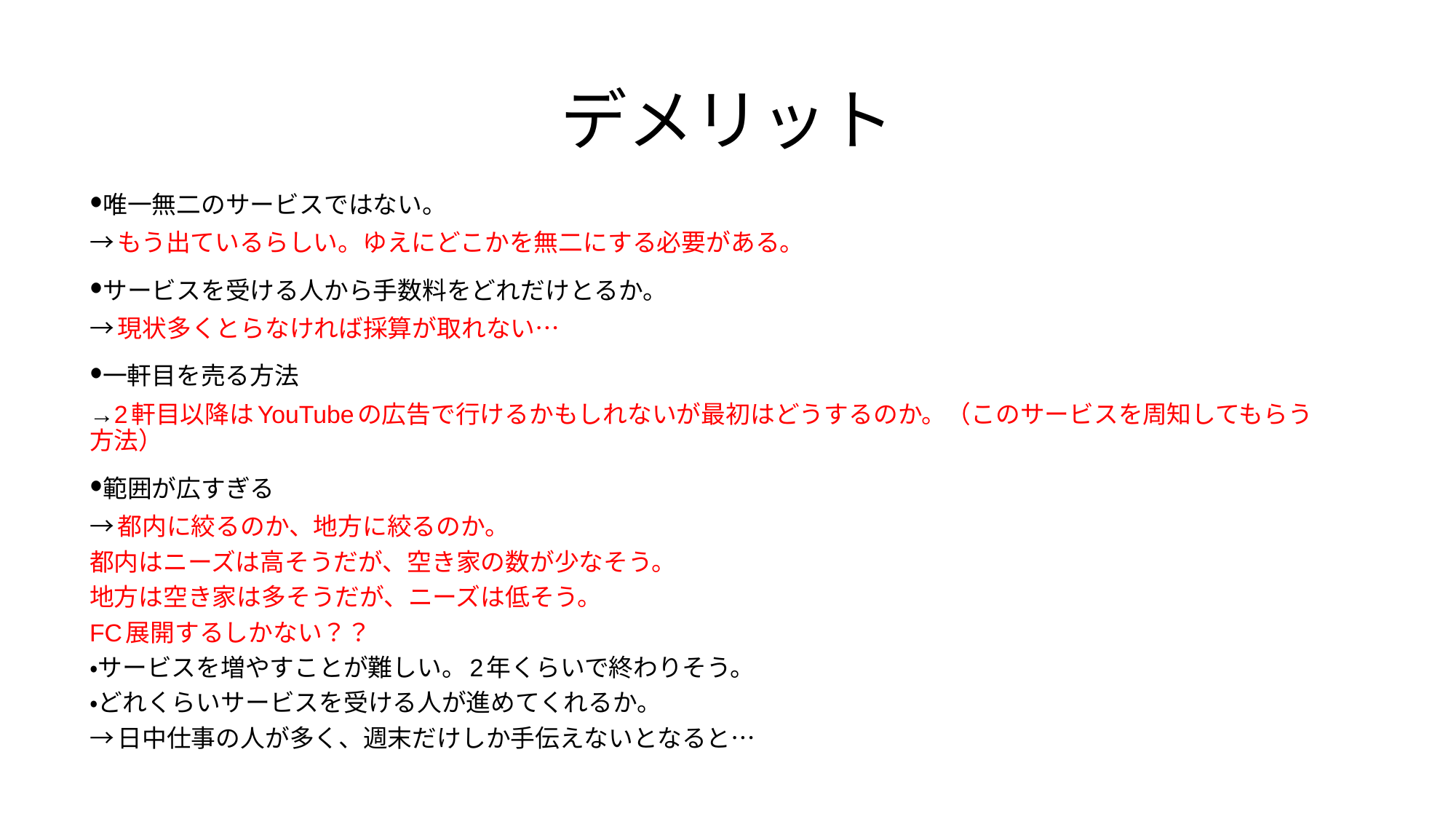

# デメリット
・唯一無二のサービスではない。
→もう出ているらしい。ゆえにどこかを無二にする必要がある。
・サービスを受ける人から手数料をどれだけとるか。
→現状多くとらなければ採算が取れない…
・一軒目を売る方法
→2軒目以降はYouTubeの広告で行けるかもしれないが最初はどうするのか。（このサービスを周知してもらう方法）
・範囲が広すぎる
→都内に絞るのか、地方に絞るのか。
都内はニーズは高そうだが、空き家の数が少なそう。
地方は空き家は多そうだが、ニーズは低そう。
FC展開するしかない？？
・サービスを増やすことが難しい。2年くらいで終わりそう。
・どれくらいサービスを受ける人が進めてくれるか。
→日中仕事の人が多く、週末だけしか手伝えないとなると…